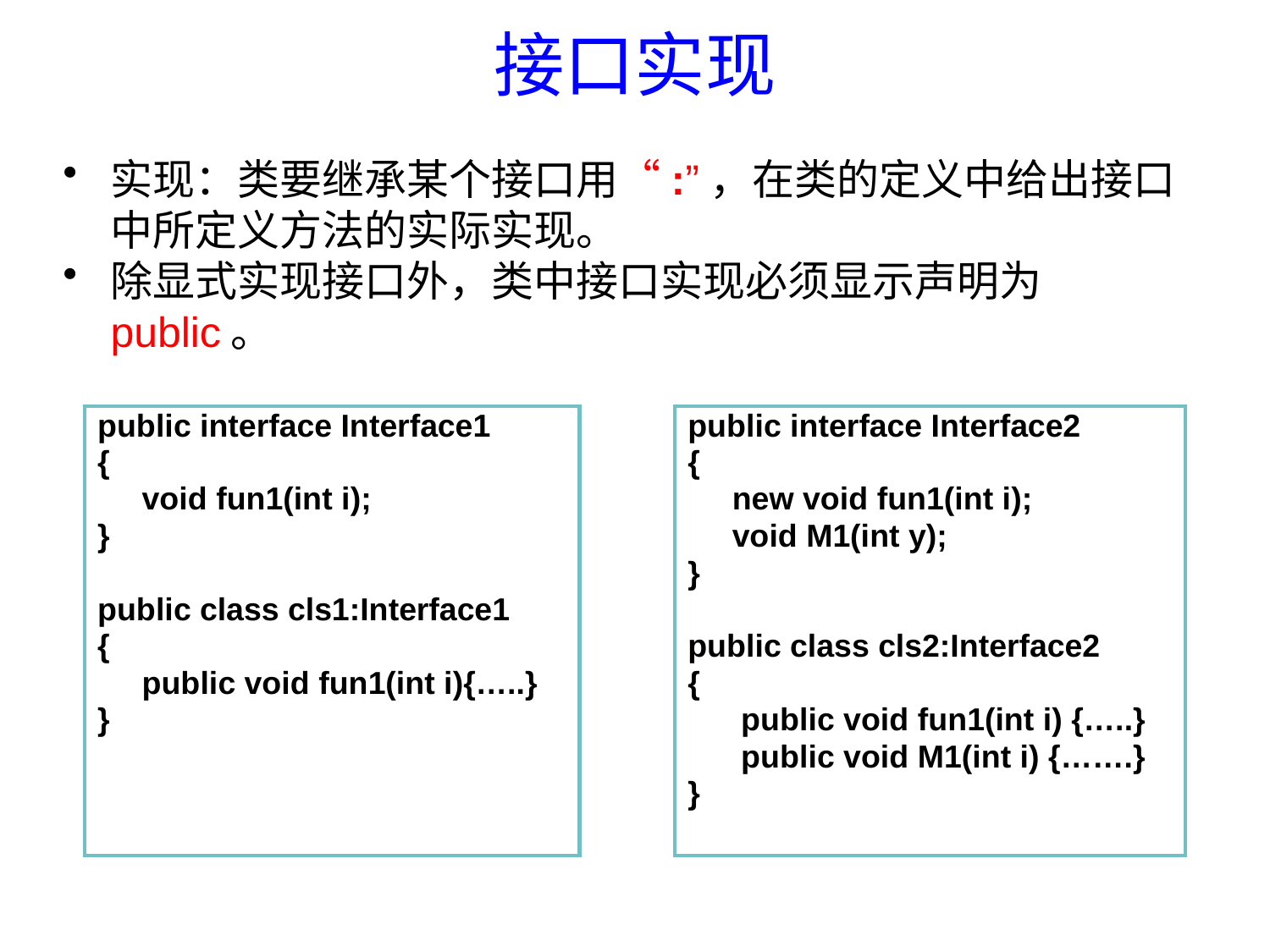

# 接口实现
实现：类要继承某个接口用“:”，在类的定义中给出接口中所定义方法的实际实现。
除显式实现接口外，类中接口实现必须显示声明为public。
public interface Interface1
{
     void fun1(int i);
}

public class cls1:Interface1
{
     public void fun1(int i){…..}
}
public interface Interface2
{
     new void fun1(int i);
     void M1(int y);
}

public class cls2:Interface2
{
      public void fun1(int i) {…..}
      public void M1(int i) {…….}
}